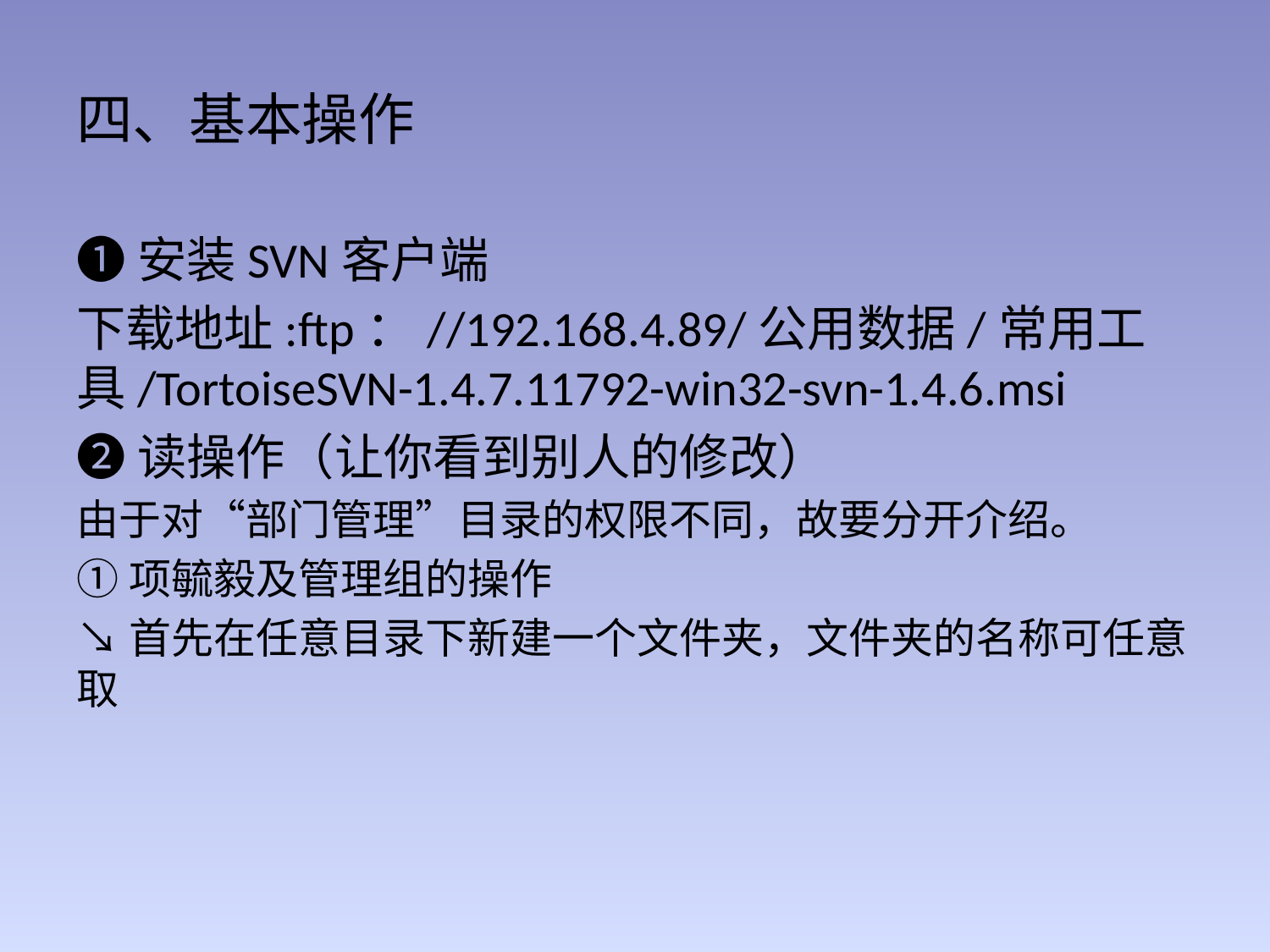

# 四、基本操作
❶安装SVN客户端
下载地址:ftp：//192.168.4.89/公用数据/常用工具/TortoiseSVN-1.4.7.11792-win32-svn-1.4.6.msi
❷读操作（让你看到别人的修改）
由于对“部门管理”目录的权限不同，故要分开介绍。
①项毓毅及管理组的操作
↘首先在任意目录下新建一个文件夹，文件夹的名称可任意取